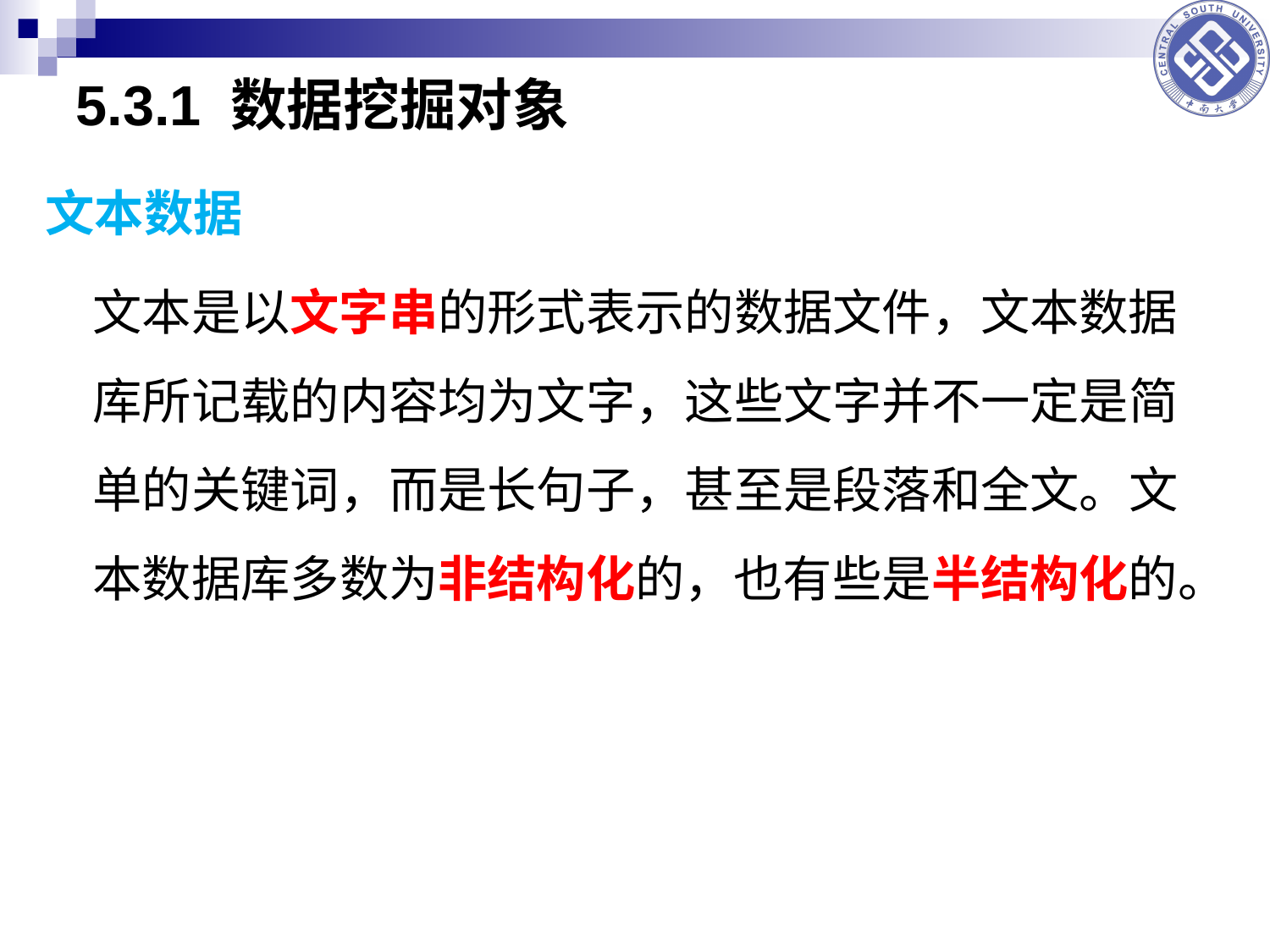

5.3.1 数据挖掘对象
文本数据
	文本是以文字串的形式表示的数据文件，文本数据库所记载的内容均为文字，这些文字并不一定是简单的关键词，而是长句子，甚至是段落和全文。文本数据库多数为非结构化的，也有些是半结构化的。